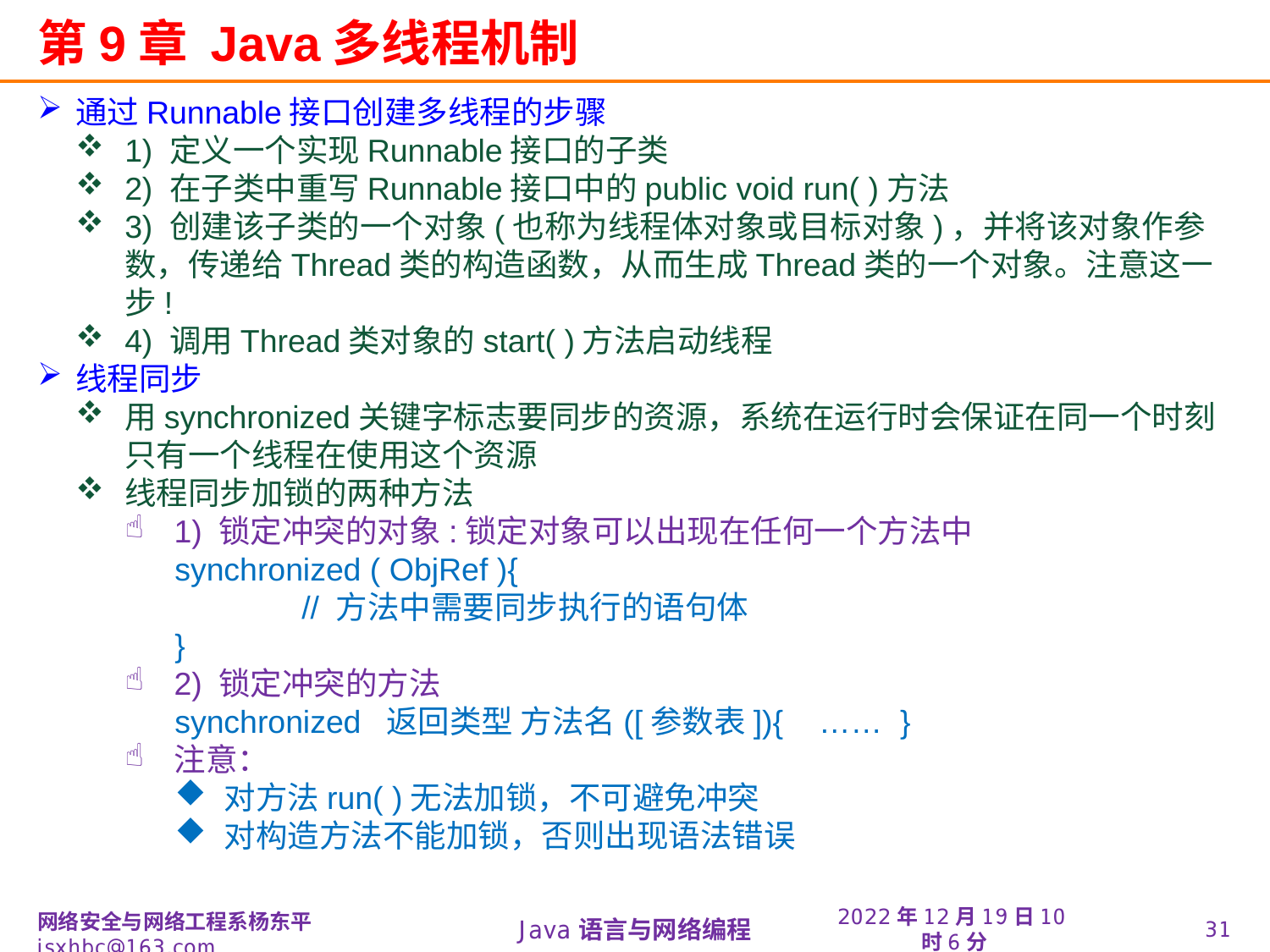

# 第9章 Java多线程机制
通过Runnable接口创建多线程的步骤
1) 定义一个实现Runnable接口的子类
2) 在子类中重写Runnable接口中的public void run( )方法
3) 创建该子类的一个对象(也称为线程体对象或目标对象)，并将该对象作参数，传递给Thread类的构造函数，从而生成Thread类的一个对象。注意这一步!
4) 调用Thread类对象的start( )方法启动线程
线程同步
用synchronized关键字标志要同步的资源，系统在运行时会保证在同一个时刻只有一个线程在使用这个资源
线程同步加锁的两种方法
1) 锁定冲突的对象:锁定对象可以出现在任何一个方法中
synchronized ( ObjRef ){
 	// 方法中需要同步执行的语句体
}
2) 锁定冲突的方法
synchronized  返回类型 方法名([参数表]){    ……  }
注意：
对方法run( )无法加锁，不可避免冲突
对构造方法不能加锁，否则出现语法错误